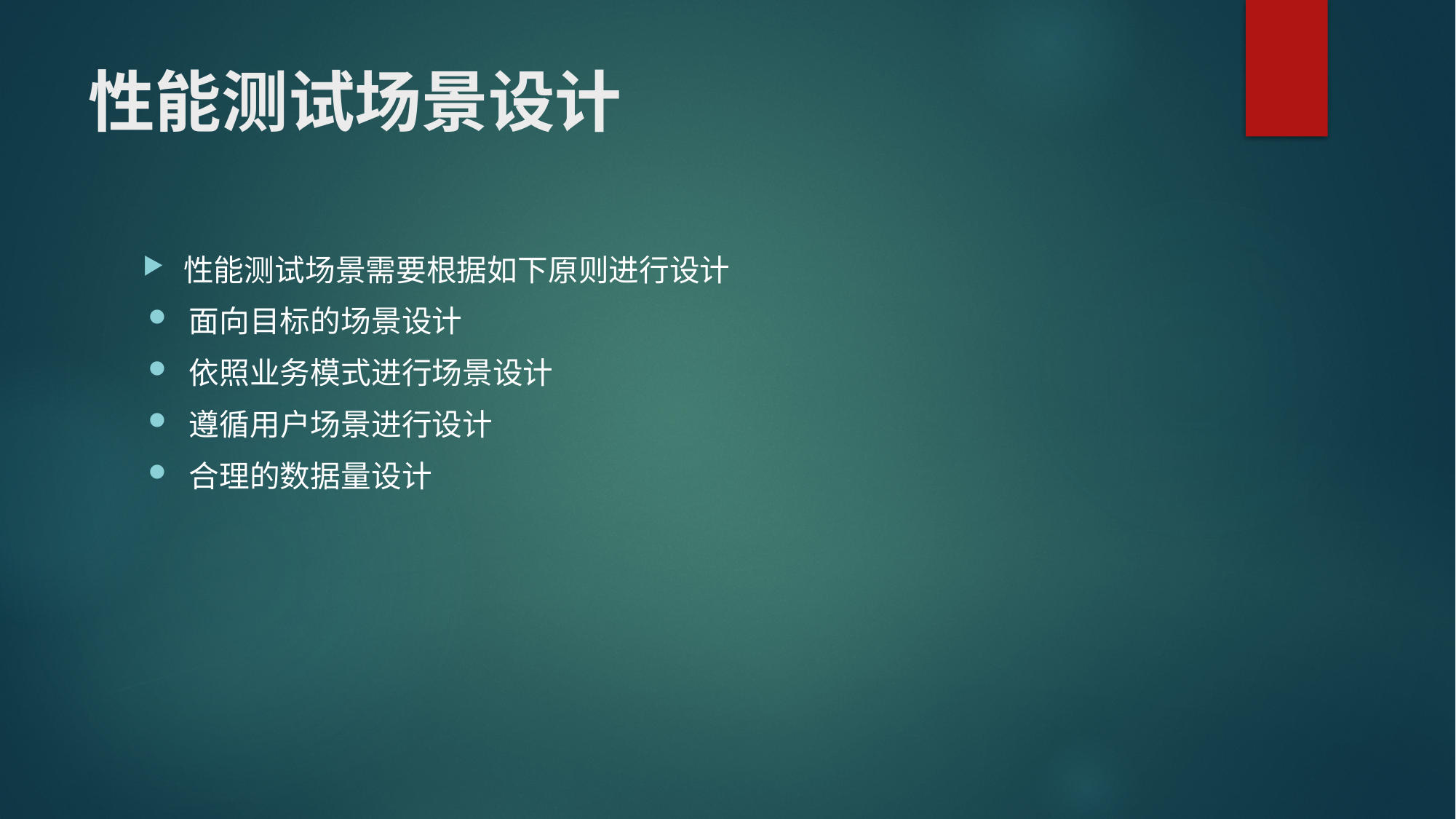

# 性能测试场景设计
性能测试场景需要根据如下原则进行设计
面向目标的场景设计
依照业务模式进行场景设计
遵循用户场景进行设计
合理的数据量设计